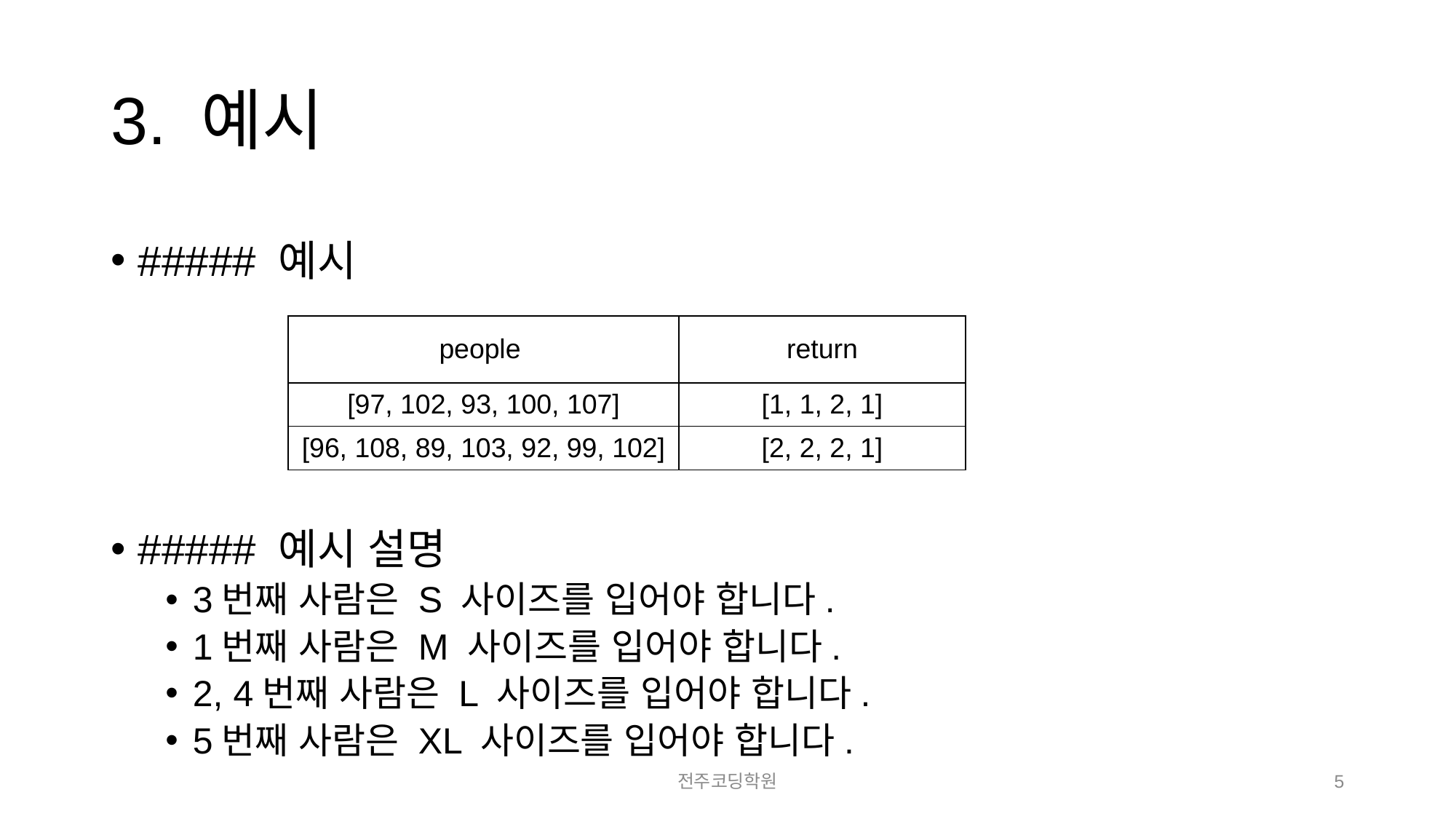

# 3. 예시
##### 예시

##### 예시 설명
3번째 사람은 S 사이즈를 입어야 합니다.
1번째 사람은 M 사이즈를 입어야 합니다.
2, 4번째 사람은 L 사이즈를 입어야 합니다.
5번째 사람은 XL 사이즈를 입어야 합니다.
| people | return |
| --- | --- |
| [97, 102, 93, 100, 107] | [1, 1, 2, 1] |
| [96, 108, 89, 103, 92, 99, 102] | [2, 2, 2, 1] |
전주코딩학원
5